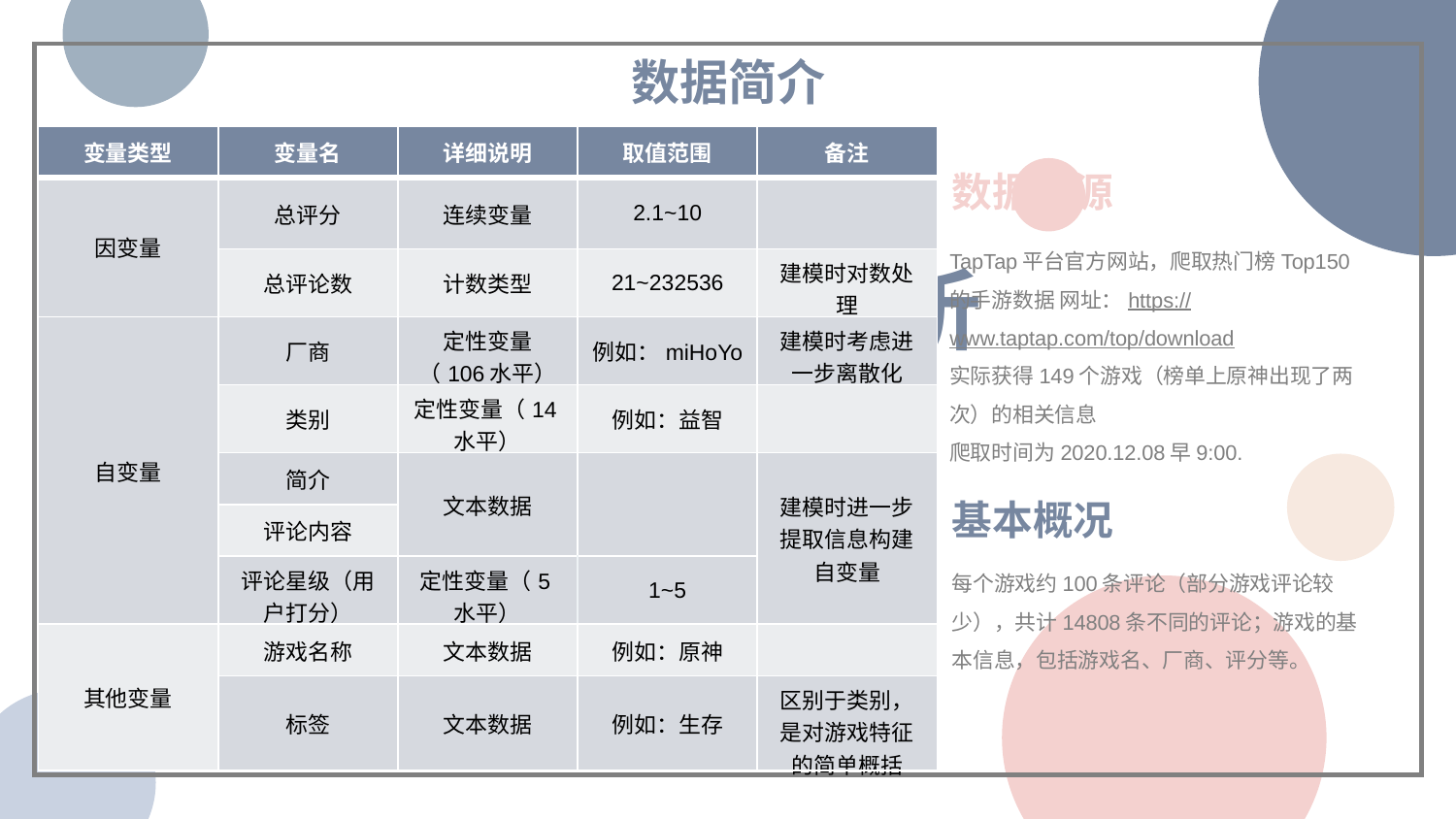

数据简介

| 变量类型 | 变量名 | 详细说明 | 取值范围 | 备注 |
| --- | --- | --- | --- | --- |
| 因变量 | 总评分 | 连续变量 | 2.1~10 |  |
|  | 总评论数 | 计数类型 | 21~232536 | 建模时对数处理 |
| 自变量 | 厂商 | 定性变量（106水平） | 例如：miHoYo | 建模时考虑进一步离散化 |
|  | 类别 | 定性变量（14水平） | 例如：益智 |  |
|  | 简介 | 文本数据 |  | 建模时进一步提取信息构建自变量 |
|  | 评论内容 |  |  |  |
|  | 评论星级（用户打分） | 定性变量（5水平） | 1~5 |  |
| 其他变量 | 游戏名称 | 文本数据 | 例如：原神 |  |
|  | 标签 | 文本数据 | 例如：生存 | 区别于类别，是对游戏特征的简单概括 |

数据来源
TapTap平台官方网站，爬取热门榜Top150的手游数据 网址：https://www.taptap.com/top/download
实际获得149个游戏（榜单上原神出现了两次）的相关信息
爬取时间为2020.12.08早9:00.

数据简介+描述分析

第二部分
基本概况

每个游戏约100条评论（部分游戏评论较少），共计14808条不同的评论；游戏的基本信息，包括游戏名、厂商、评分等。